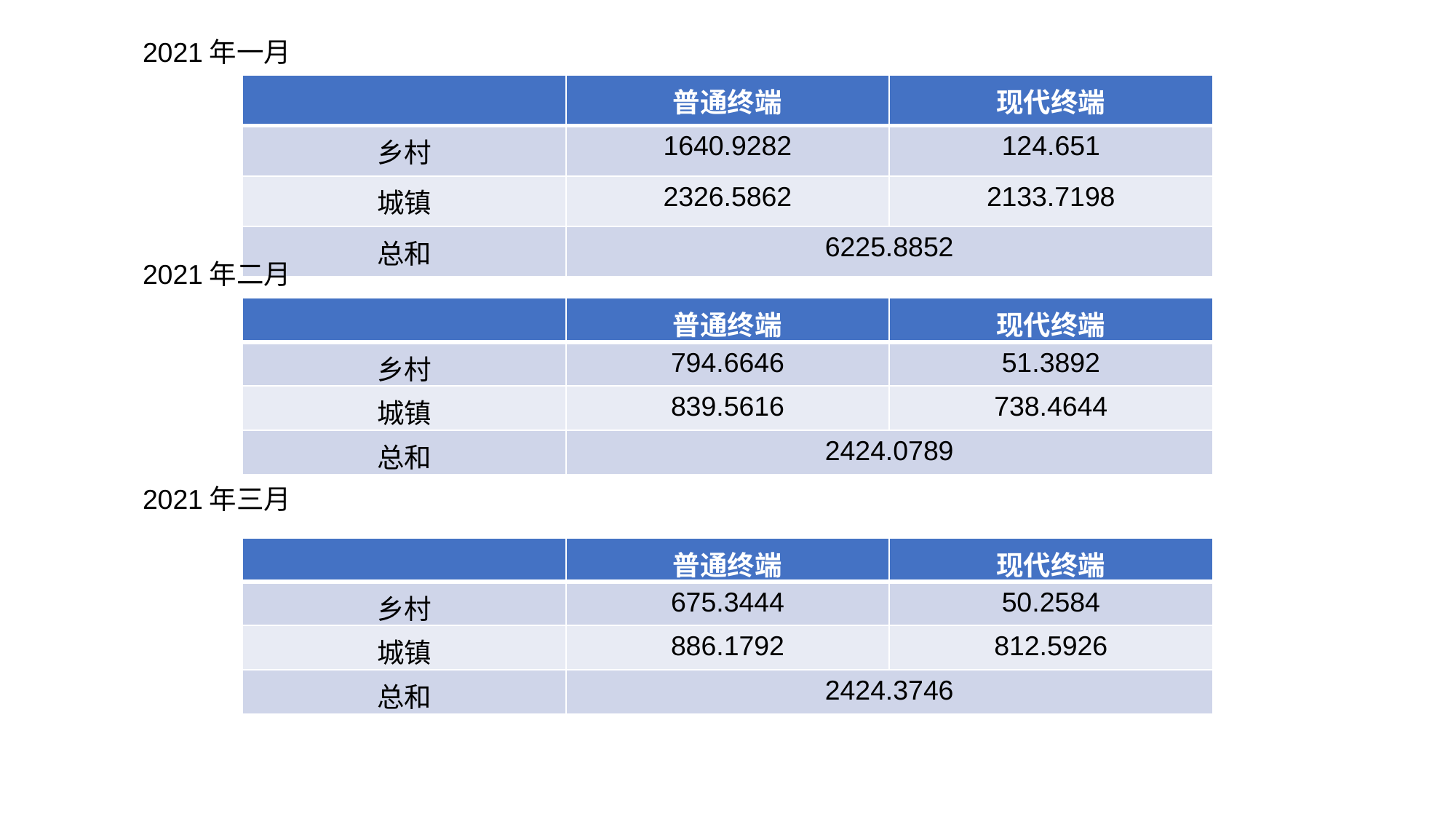

2021年一月
|  | 普通终端 | 现代终端 |
| --- | --- | --- |
| 乡村 | 1640.9282 | 124.651 |
| 城镇 | 2326.5862 | 2133.7198 |
| 总和 | 6225.8852 |  |
2021年二月
|  | 普通终端 | 现代终端 |
| --- | --- | --- |
| 乡村 | 794.6646 | 51.3892 |
| 城镇 | 839.5616 | 738.4644 |
| 总和 | 2424.0789 |  |
2021年三月
|  | 普通终端 | 现代终端 |
| --- | --- | --- |
| 乡村 | 675.3444 | 50.2584 |
| 城镇 | 886.1792 | 812.5926 |
| 总和 | 2424.3746 |  |